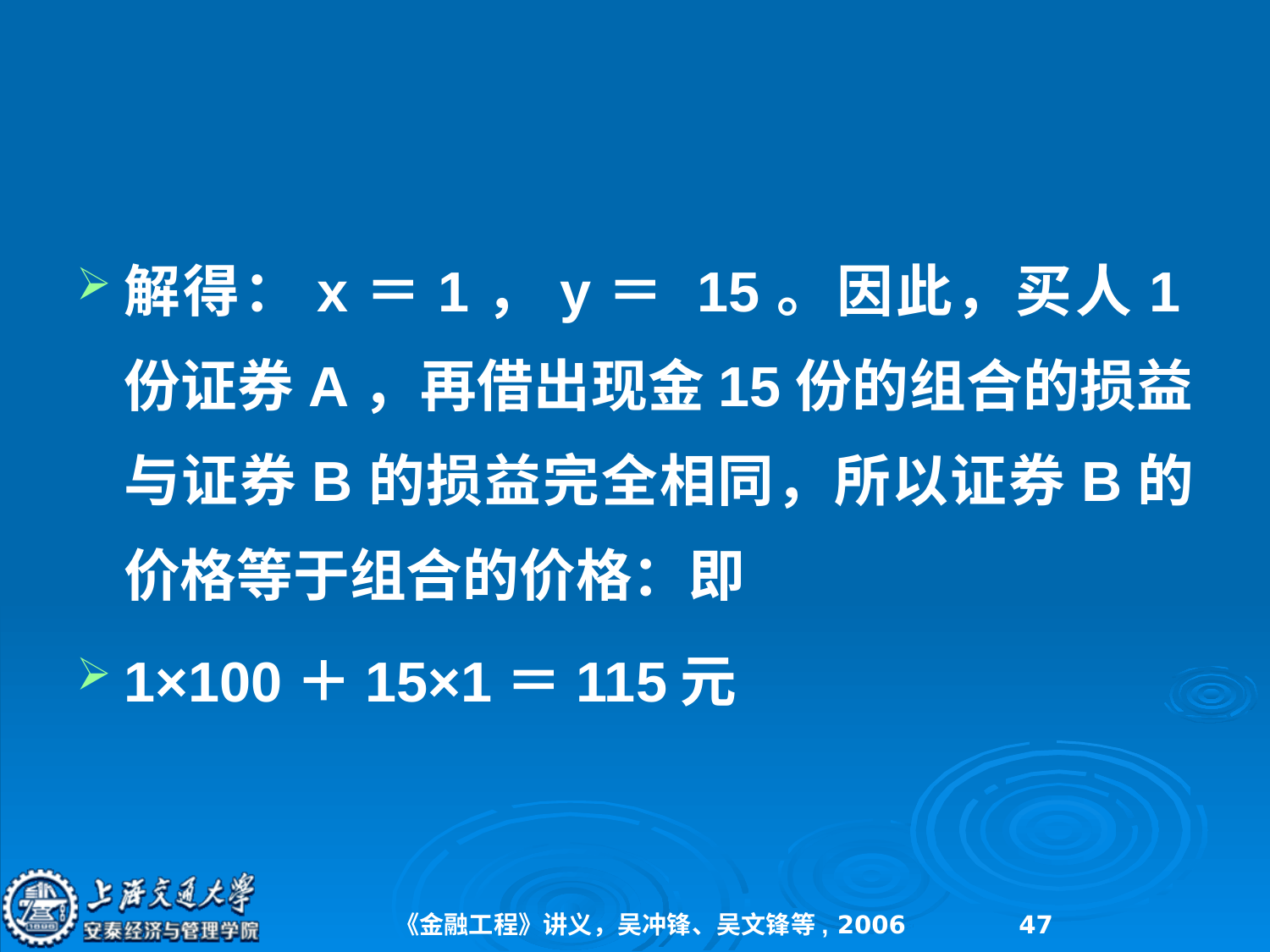

#
解得：x＝1，y＝ 15。因此，买人1份证券A，再借出现金15份的组合的损益与证券B的损益完全相同，所以证券B的价格等于组合的价格：即
1×100＋15×1＝115元